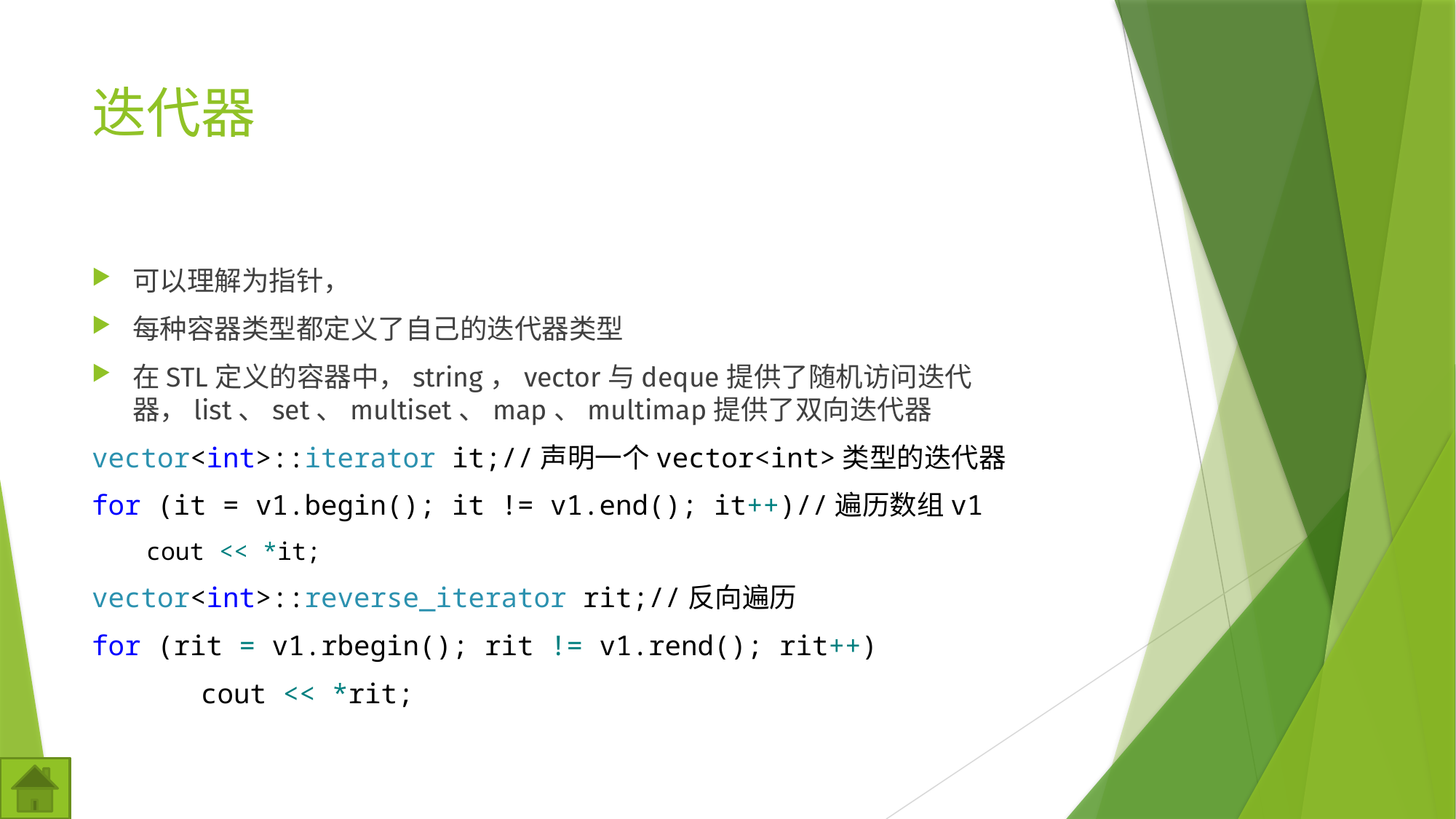

# 迭代器
可以理解为指针，
每种容器类型都定义了自己的迭代器类型
在STL定义的容器中，string，vector与deque提供了随机访问迭代器，list、set、multiset、map、multimap提供了双向迭代器
vector<int>::iterator it;//声明一个vector<int>类型的迭代器
for (it = v1.begin(); it != v1.end(); it++)//遍历数组v1
cout << *it;
vector<int>::reverse_iterator rit;//反向遍历
for (rit = v1.rbegin(); rit != v1.rend(); rit++)
	cout << *rit;